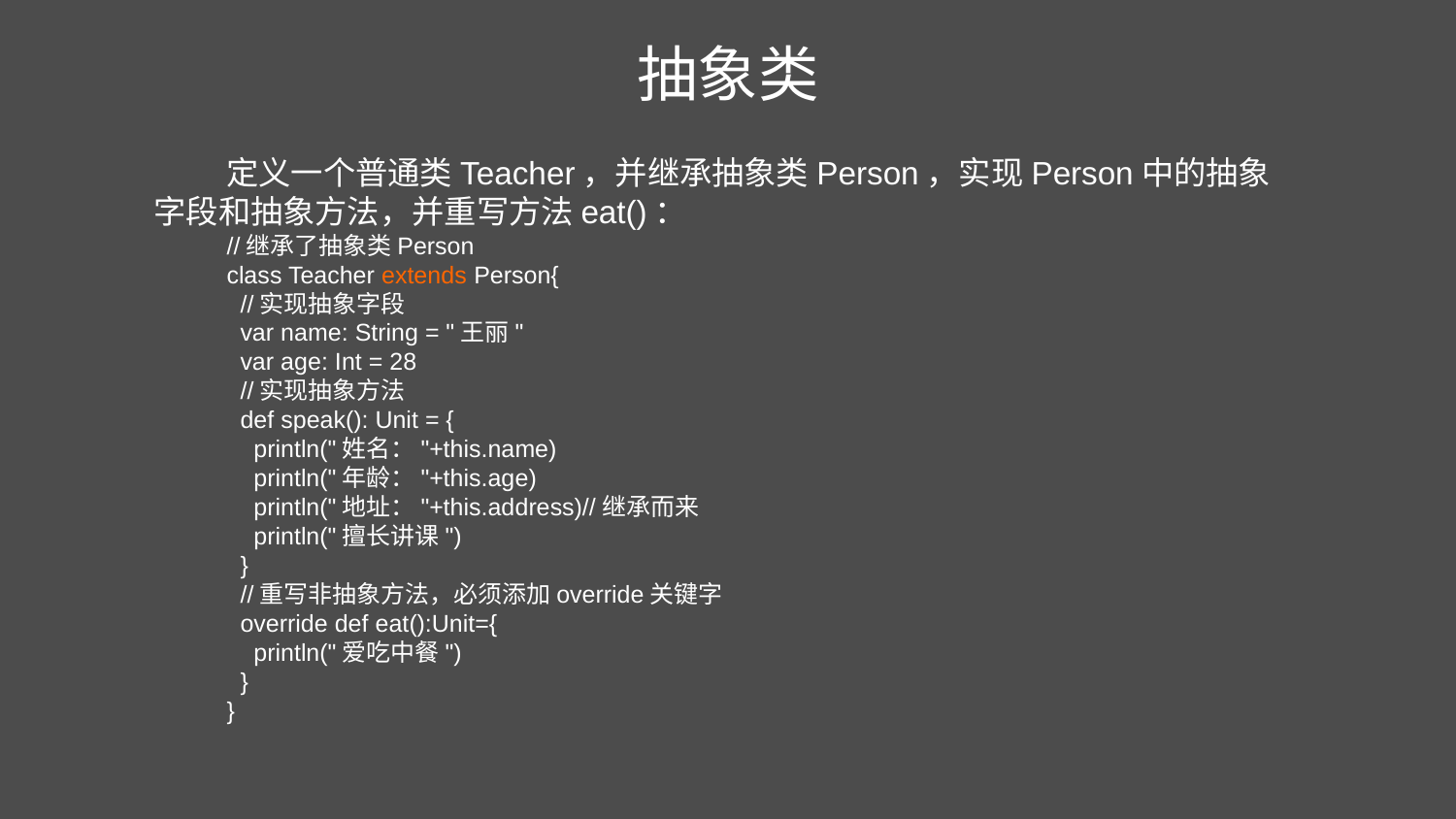

抽象类

定义一个普通类Teacher，并继承抽象类Person，实现Person中的抽象字段和抽象方法，并重写方法eat()：
//继承了抽象类Person
class Teacher extends Person{
  //实现抽象字段
  var name: String = "王丽"
  var age: Int = 28
  //实现抽象方法
  def speak(): Unit = {
    println("姓名："+this.name)
    println("年龄："+this.age)
    println("地址："+this.address)//继承而来
    println("擅长讲课")
  }
  //重写非抽象方法，必须添加override关键字
  override def eat():Unit={
    println("爱吃中餐")
  }
}